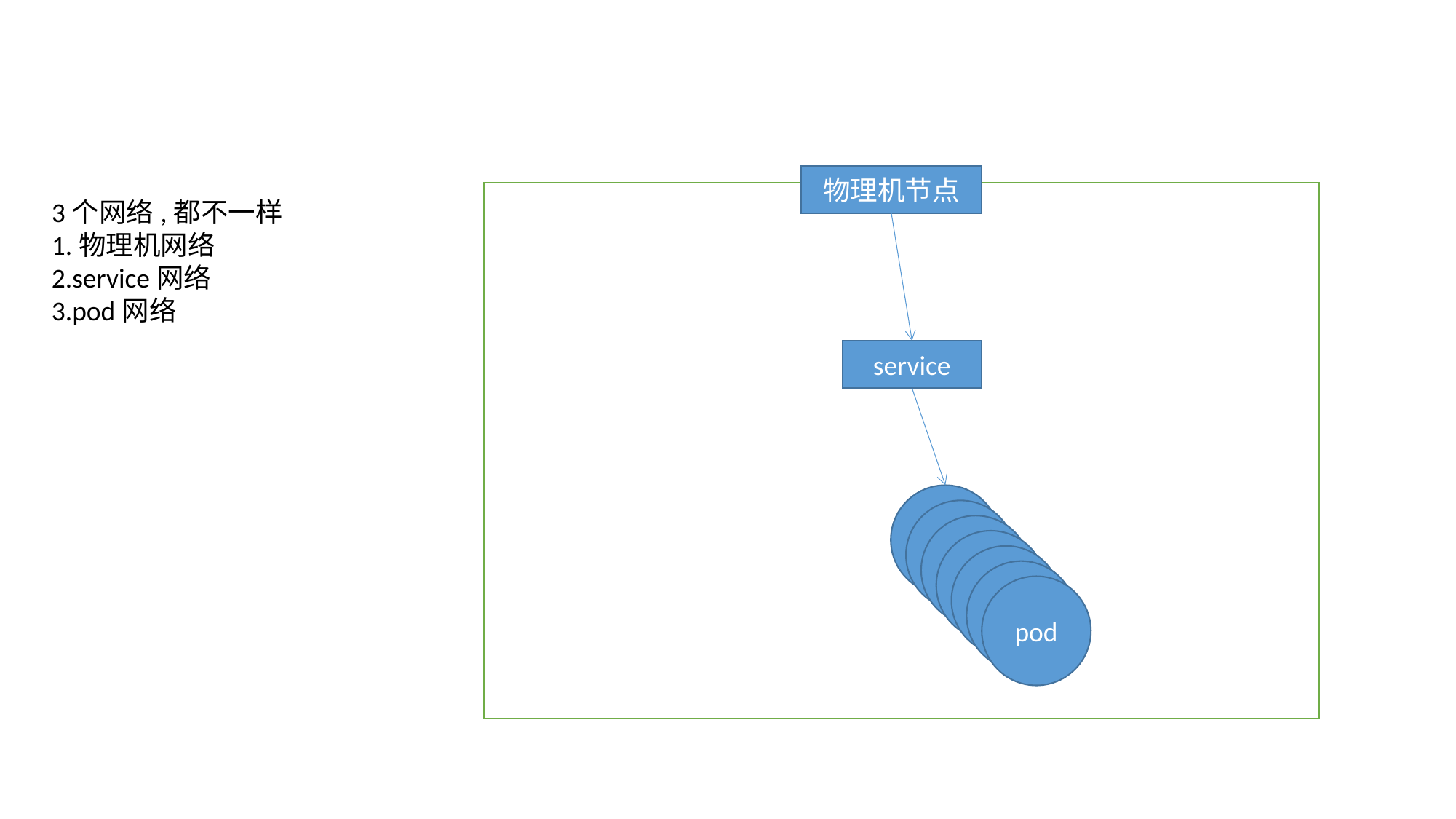

物理机节点

3个网络,都不一样
1.物理机网络
2.service网络
3.pod网络
service

pod